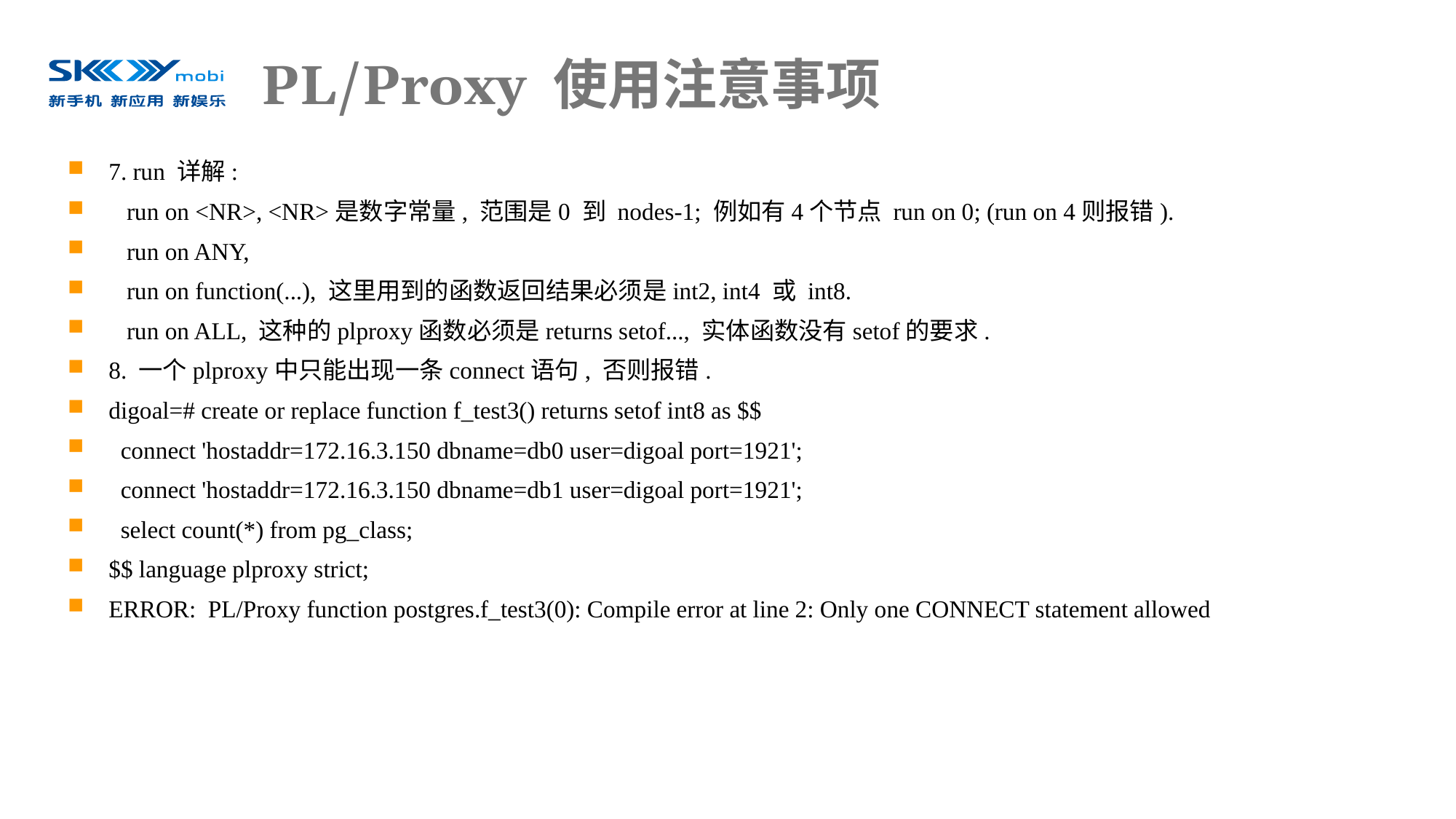

# PL/Proxy 使用注意事项
7. run 详解:
   run on <NR>, <NR>是数字常量, 范围是0 到 nodes-1; 例如有4个节点 run on 0; (run on 4则报错).
   run on ANY,
   run on function(...), 这里用到的函数返回结果必须是int2, int4 或 int8.
   run on ALL, 这种的plproxy函数必须是returns setof..., 实体函数没有setof的要求.
8. 一个plproxy中只能出现一条connect语句, 否则报错.
digoal=# create or replace function f_test3() returns setof int8 as $$
  connect 'hostaddr=172.16.3.150 dbname=db0 user=digoal port=1921';
  connect 'hostaddr=172.16.3.150 dbname=db1 user=digoal port=1921';
  select count(*) from pg_class;
$$ language plproxy strict;
ERROR:  PL/Proxy function postgres.f_test3(0): Compile error at line 2: Only one CONNECT statement allowed